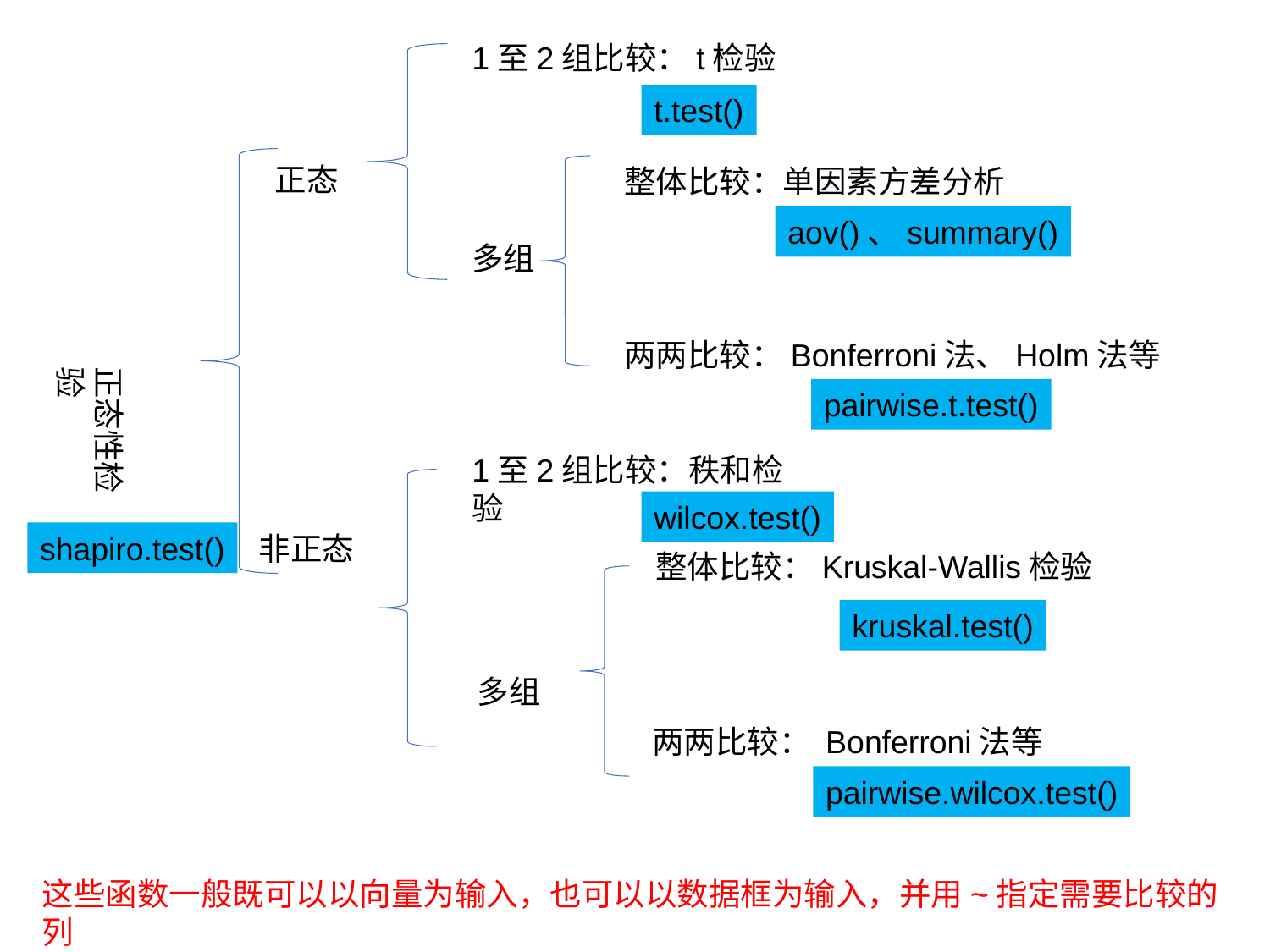

1至2组比较：t检验

t.test()

正态

整体比较：单因素方差分析
aov()、summary()
多组
两两比较：Bonferroni法、Holm法等
正态性检验
pairwise.t.test()
1至2组比较：秩和检验

wilcox.test()
shapiro.test()
非正态
整体比较：Kruskal-Wallis检验

kruskal.test()
多组
两两比较： Bonferroni法等
pairwise.wilcox.test()
这些函数一般既可以以向量为输入，也可以以数据框为输入，并用~指定需要比较的列